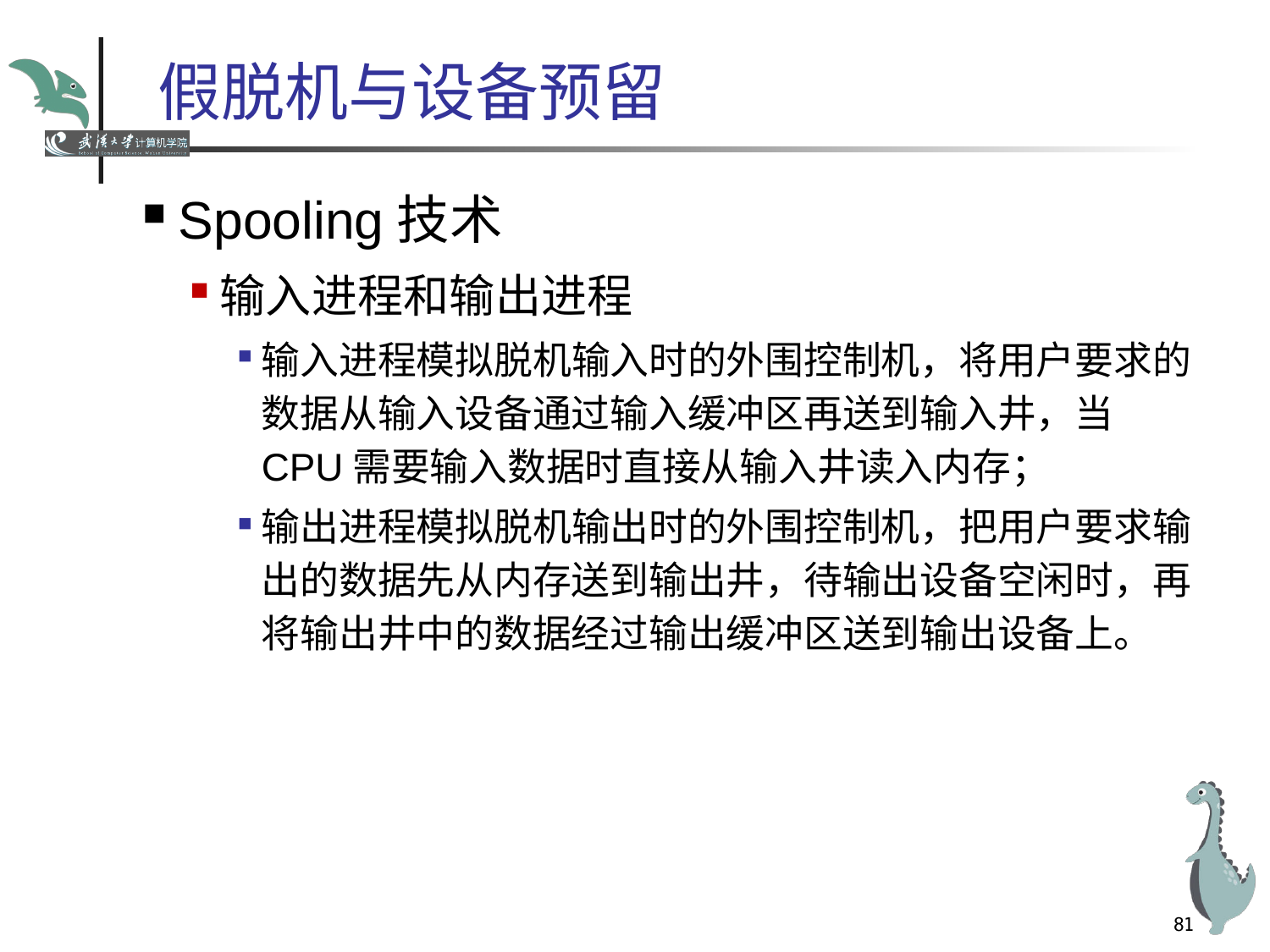

# 假脱机与设备预留
Spooling技术
输入进程和输出进程
输入进程模拟脱机输入时的外围控制机，将用户要求的数据从输入设备通过输入缓冲区再送到输入井，当CPU需要输入数据时直接从输入井读入内存；
输出进程模拟脱机输出时的外围控制机，把用户要求输出的数据先从内存送到输出井，待输出设备空闲时，再将输出井中的数据经过输出缓冲区送到输出设备上。
81